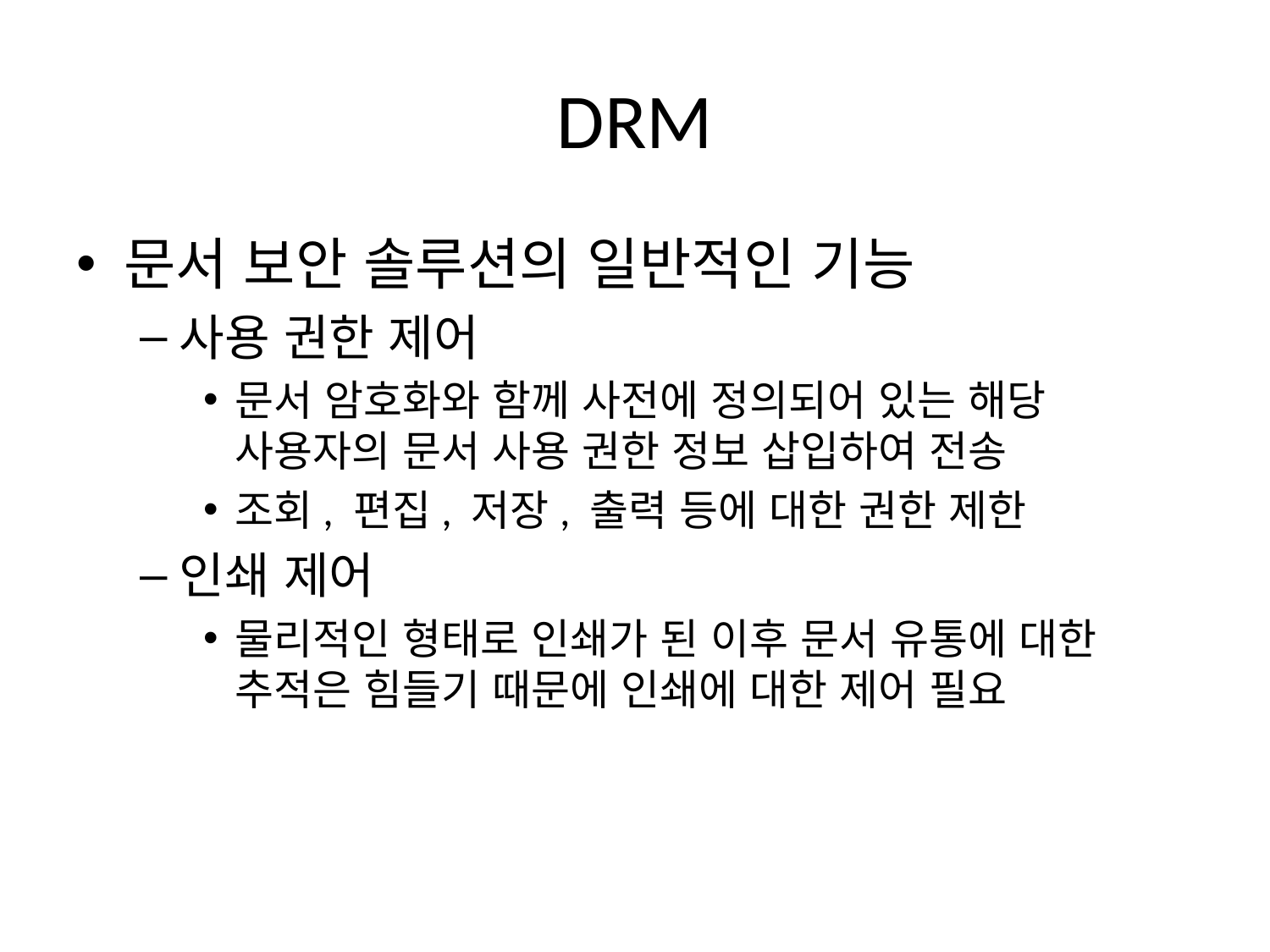

# DRM
문서 보안 솔루션의 일반적인 기능
사용 권한 제어
문서 암호화와 함께 사전에 정의되어 있는 해당 사용자의 문서 사용 권한 정보 삽입하여 전송
조회, 편집, 저장, 출력 등에 대한 권한 제한
인쇄 제어
물리적인 형태로 인쇄가 된 이후 문서 유통에 대한 추적은 힘들기 때문에 인쇄에 대한 제어 필요